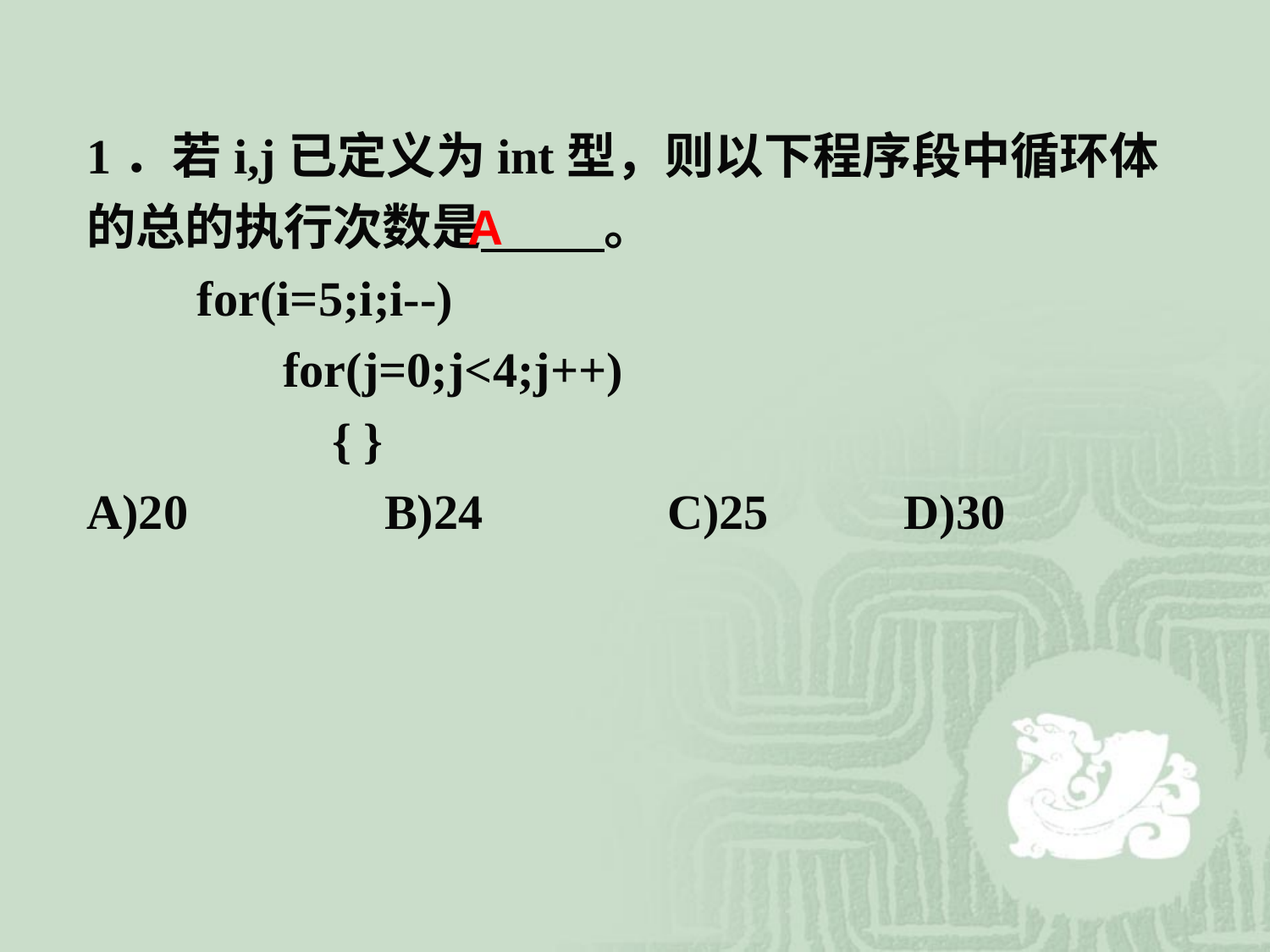

1．若i,j已定义为int型，则以下程序段中循环体的总的执行次数是           。
         for(i=5;i;i--)
                for(j=0;j<4;j++)
                    { }
A)20                B)24               C)25           D)30
A